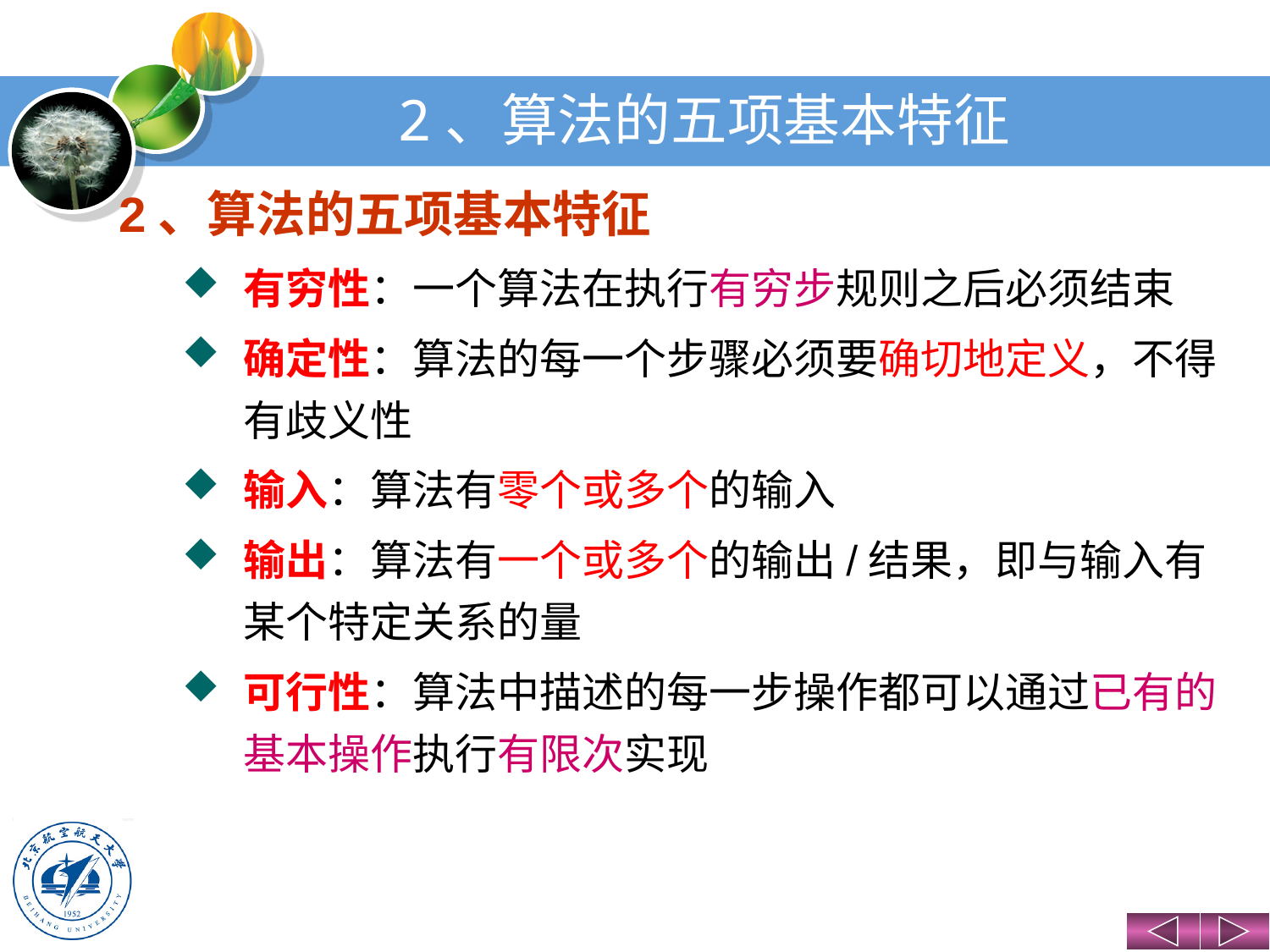

# 2、算法的五项基本特征
2、算法的五项基本特征
有穷性：一个算法在执行有穷步规则之后必须结束
确定性：算法的每一个步骤必须要确切地定义，不得有歧义性
输入：算法有零个或多个的输入
输出：算法有一个或多个的输出/结果，即与输入有某个特定关系的量
可行性：算法中描述的每一步操作都可以通过已有的基本操作执行有限次实现

25